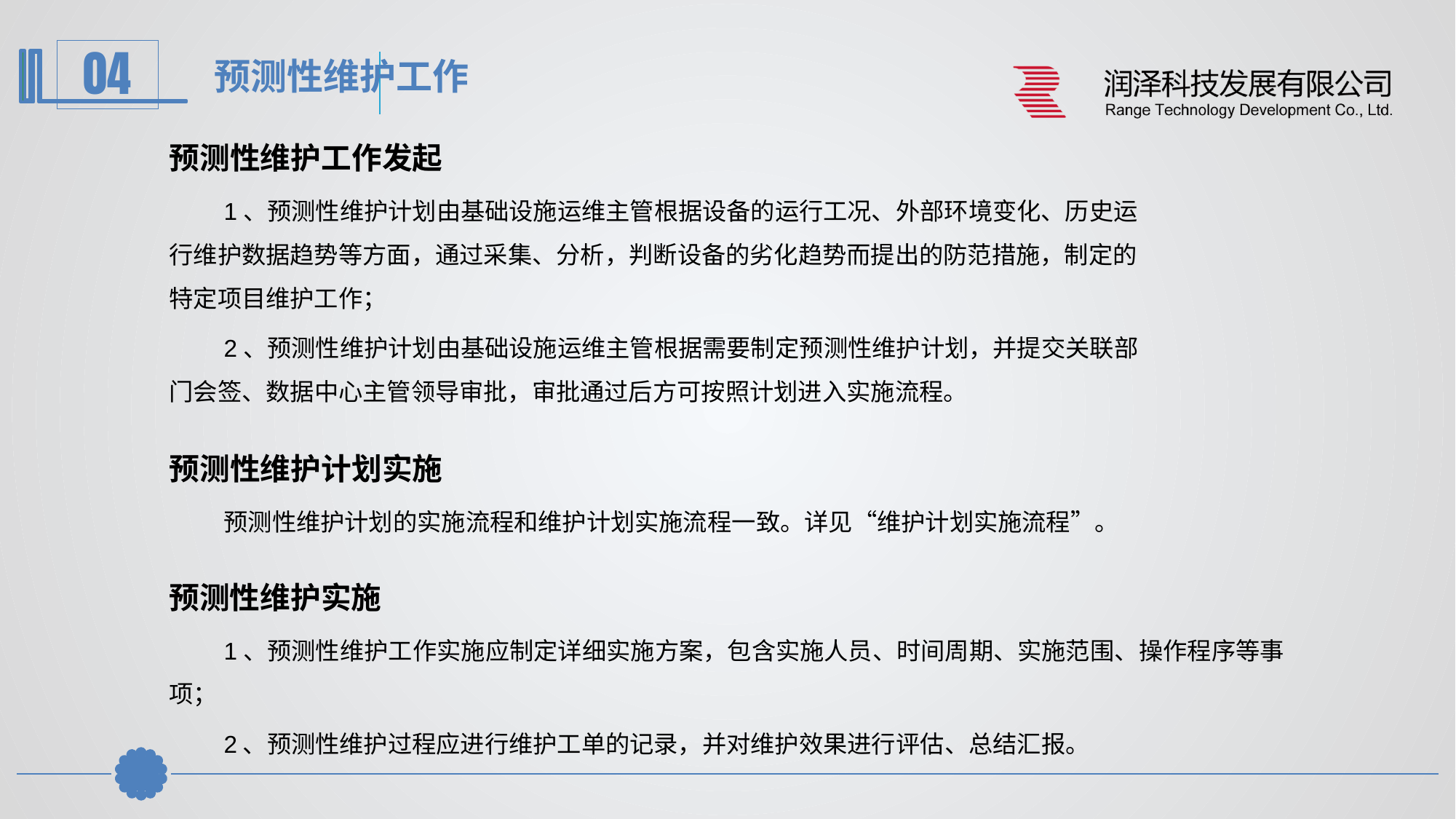

预测性维护工作
预测性维护工作发起
1、预测性维护计划由基础设施运维主管根据设备的运行工况、外部环境变化、历史运行维护数据趋势等方面，通过采集、分析，判断设备的劣化趋势而提出的防范措施，制定的特定项目维护工作；
2、预测性维护计划由基础设施运维主管根据需要制定预测性维护计划，并提交关联部门会签、数据中心主管领导审批，审批通过后方可按照计划进入实施流程。
预测性维护计划实施
预测性维护计划的实施流程和维护计划实施流程一致。详见“维护计划实施流程”。
预测性维护实施
1、预测性维护工作实施应制定详细实施方案，包含实施人员、时间周期、实施范围、操作程序等事项；
2、预测性维护过程应进行维护工单的记录，并对维护效果进行评估、总结汇报。
15